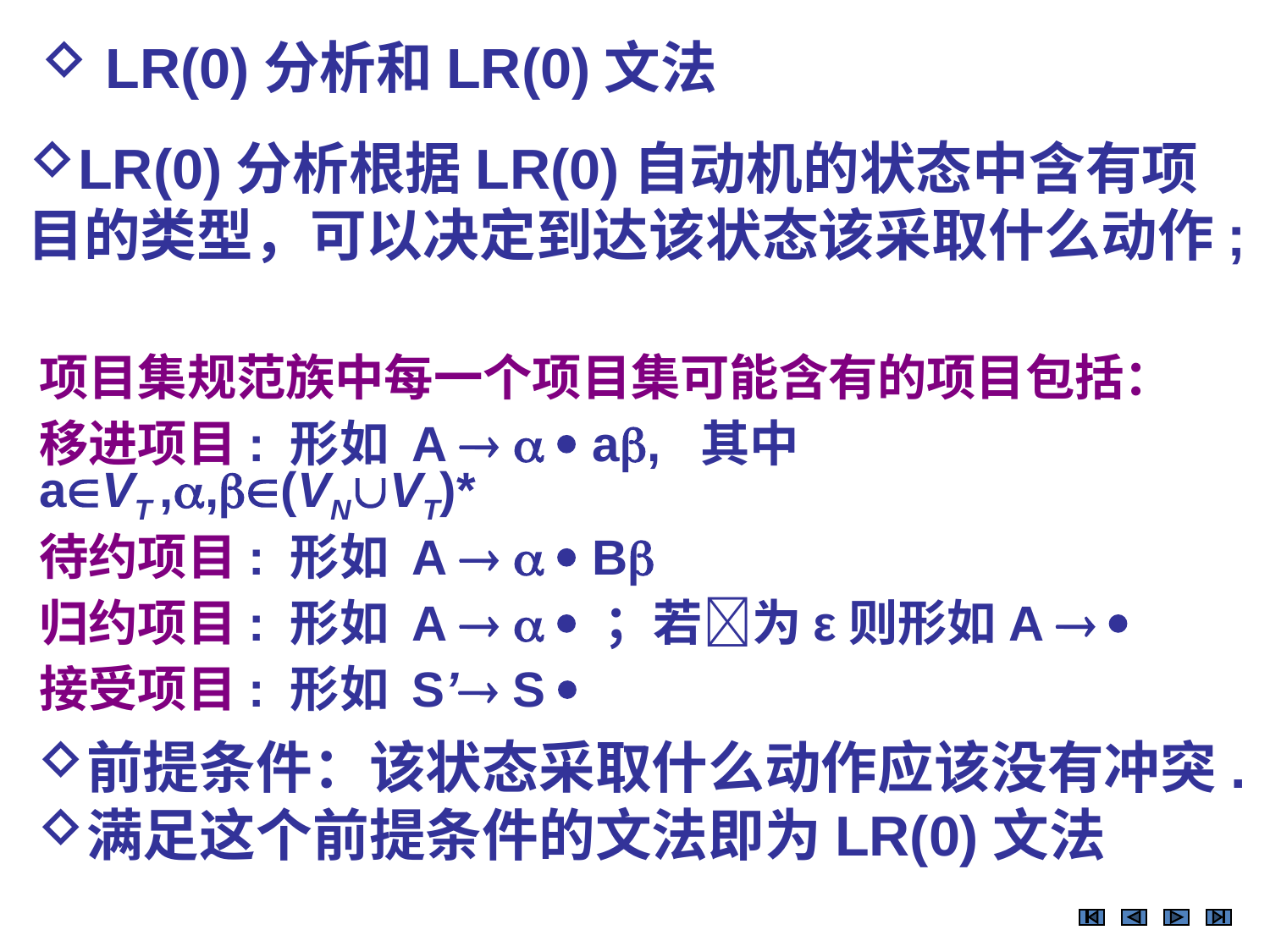

LR(0)分析和LR(0)文法
LR(0)分析根据LR(0)自动机的状态中含有项目的类型，可以决定到达该状态该采取什么动作;
项目集规范族中每一个项目集可能含有的项目包括：
移进项目: 形如 A → α • aβ,  其中a∈VT ,α,β∈(VN∪VT)*
待约项目: 形如 A → α • Bβ
归约项目: 形如 A → α • ；若α为ε则形如A → •
接受项目: 形如 S’→ S •
前提条件：该状态采取什么动作应该没有冲突.
满足这个前提条件的文法即为LR(0)文法